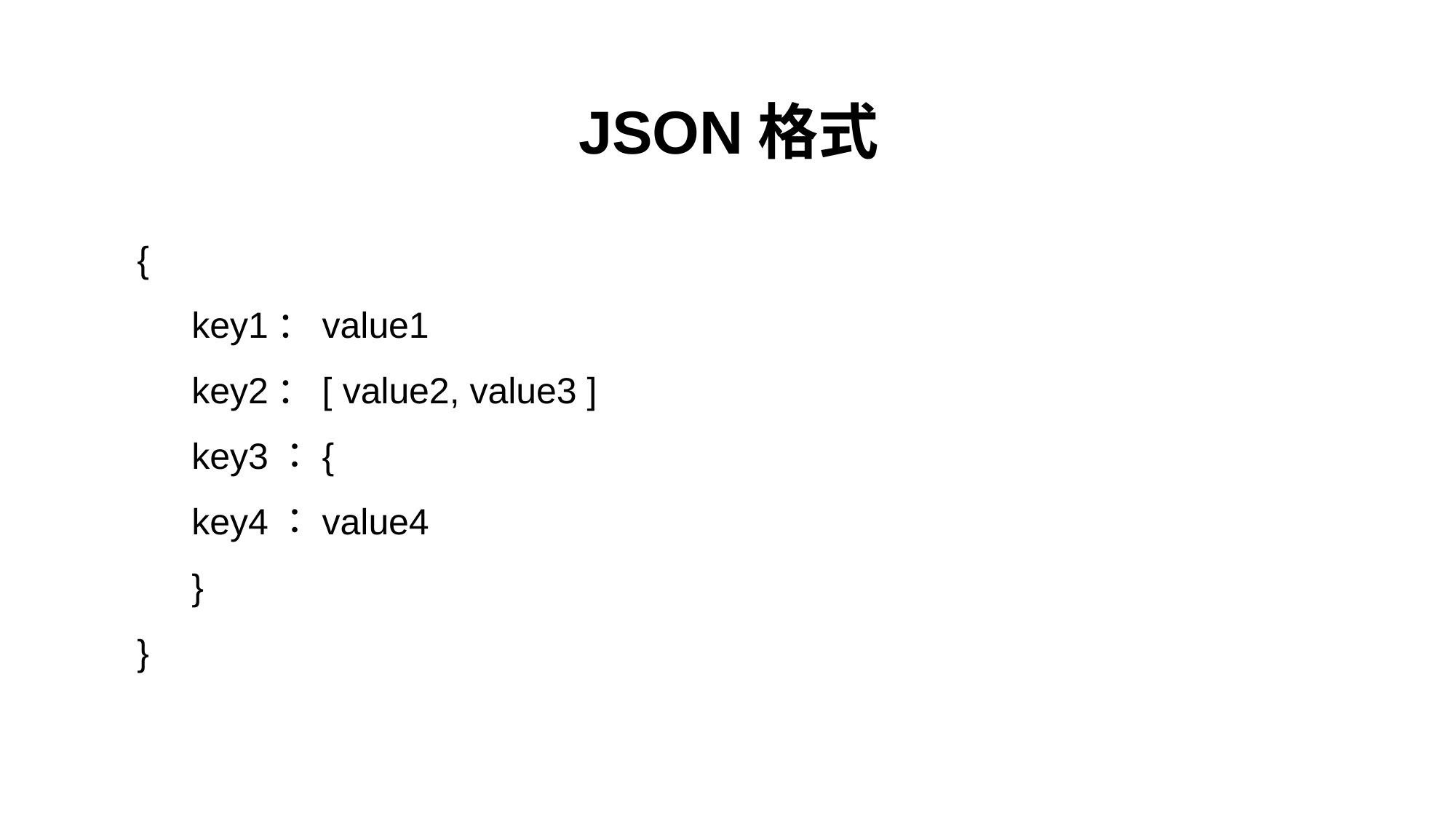

JSON格式
{
key1：value1
key2：[ value2, value3 ]
key3：{
key4：value4
}
}